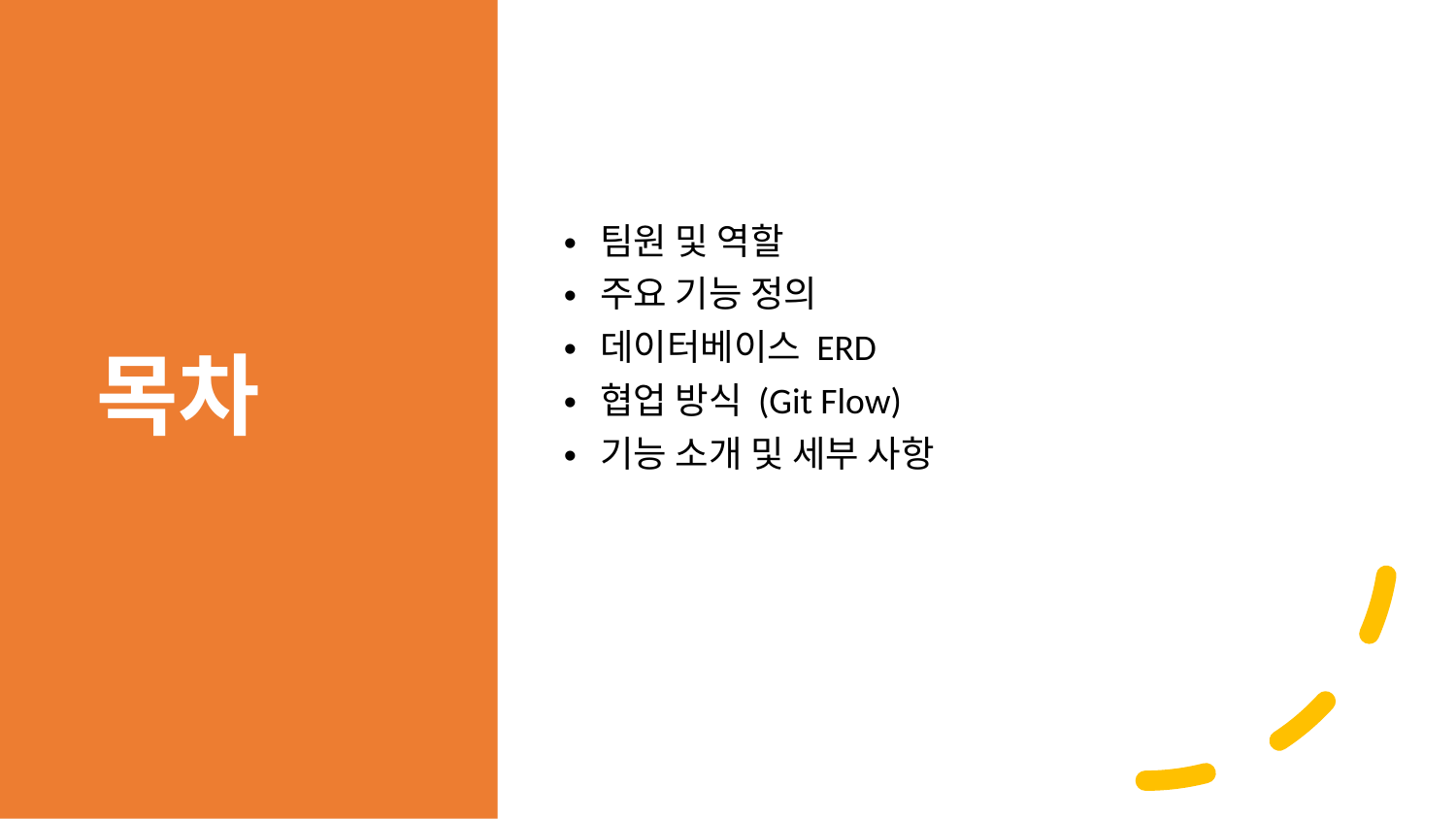

목차
팀원 및 역할
주요 기능 정의
데이터베이스 ERD
협업 방식 (Git Flow)
기능 소개 및 세부 사항